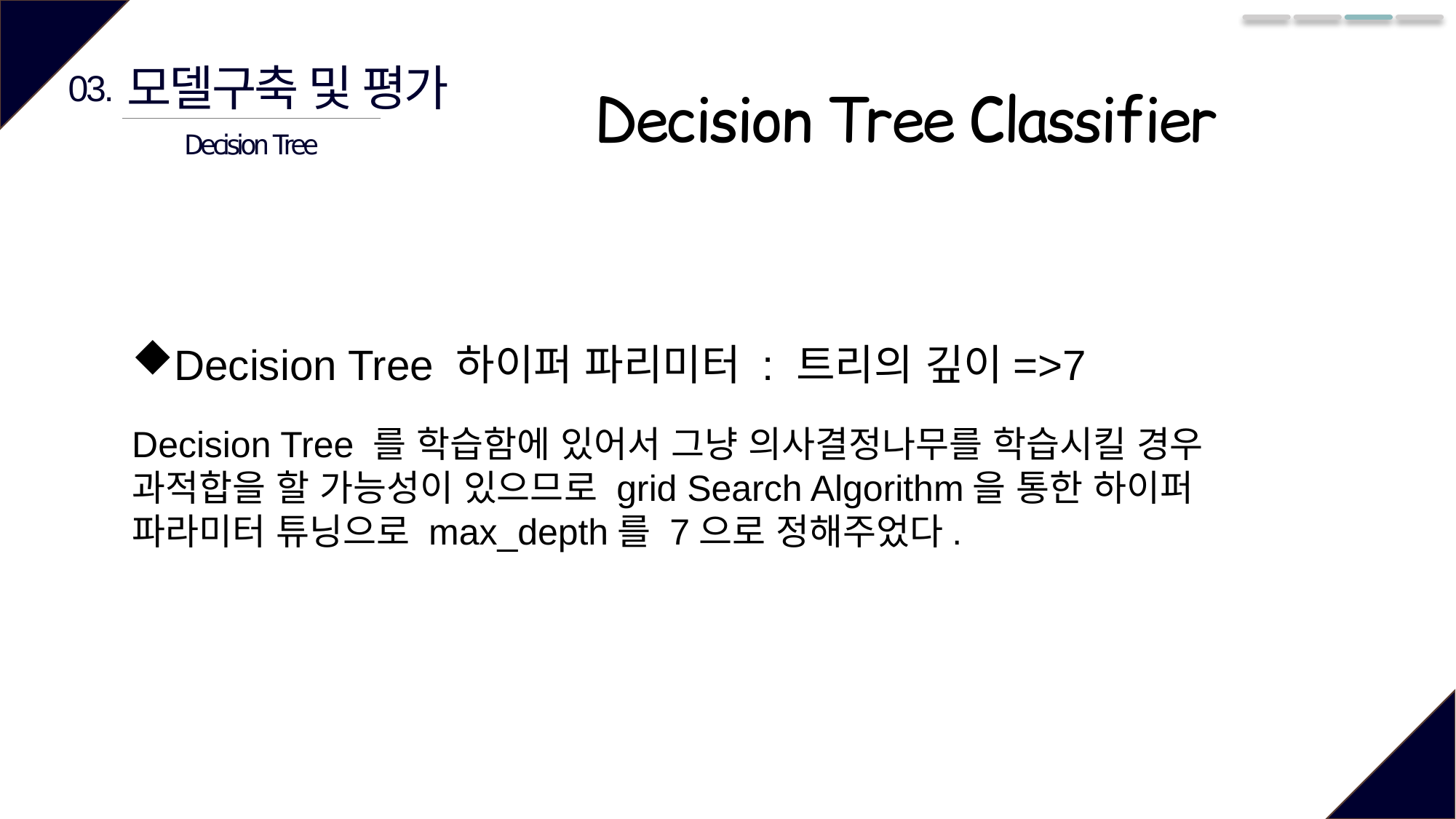

모델구축 및 평가
03.
Decision Tree Classifier
Decision Tree
Decision Tree 하이퍼 파리미터 : 트리의 깊이=>7

Decision Tree 를 학습함에 있어서 그냥 의사결정나무를 학습시킬 경우 과적합을 할 가능성이 있으므로 grid Search Algorithm을 통한 하이퍼 파라미터 튜닝으로 max_depth를 7으로 정해주었다.